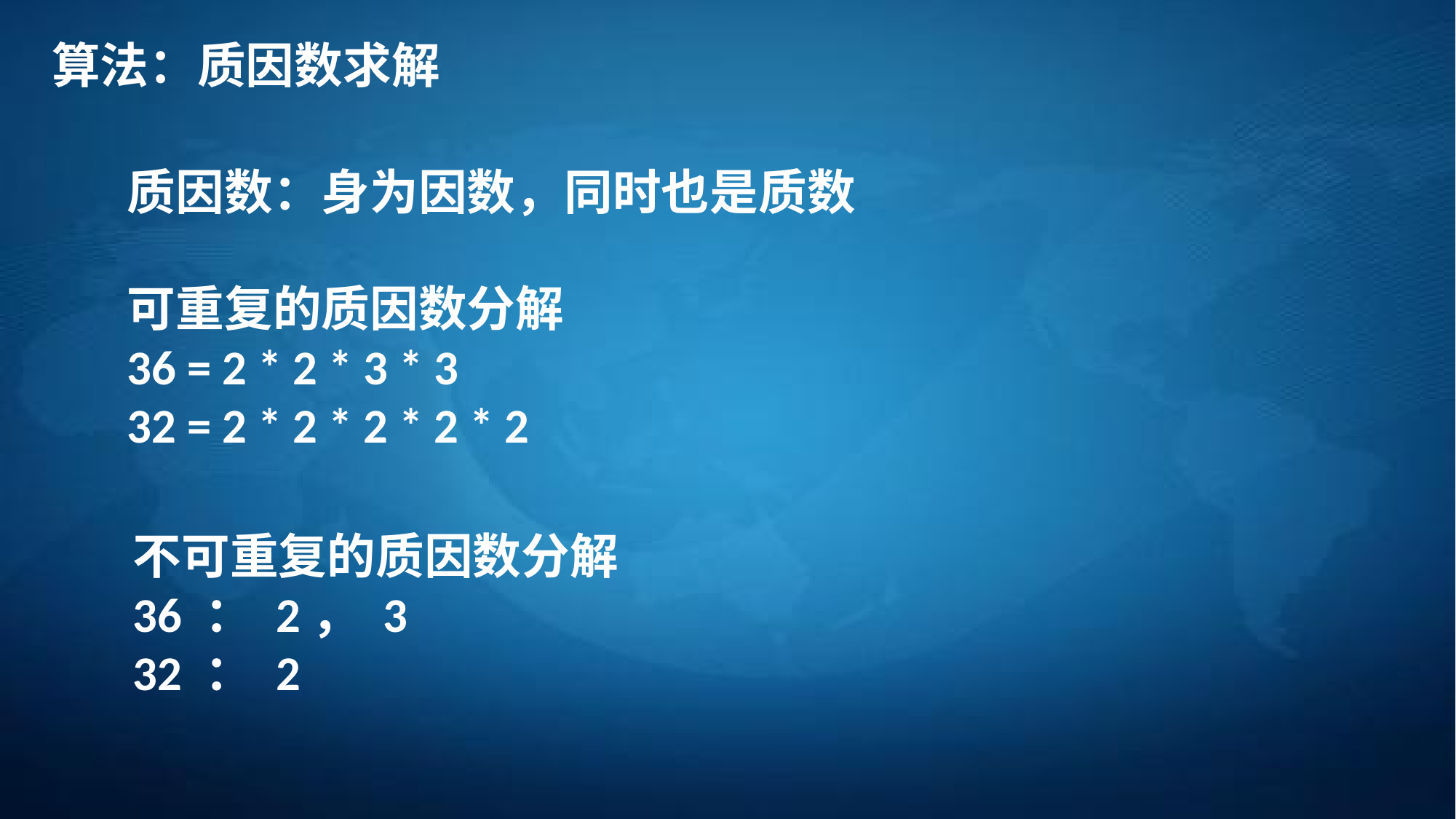

算法：质因数求解
质因数：身为因数，同时也是质数

可重复的质因数分解
36 = 2 * 2 * 3 * 3
32 = 2 * 2 * 2 * 2 * 2

不可重复的质因数分解
36 ： 2， 3
32 ： 2